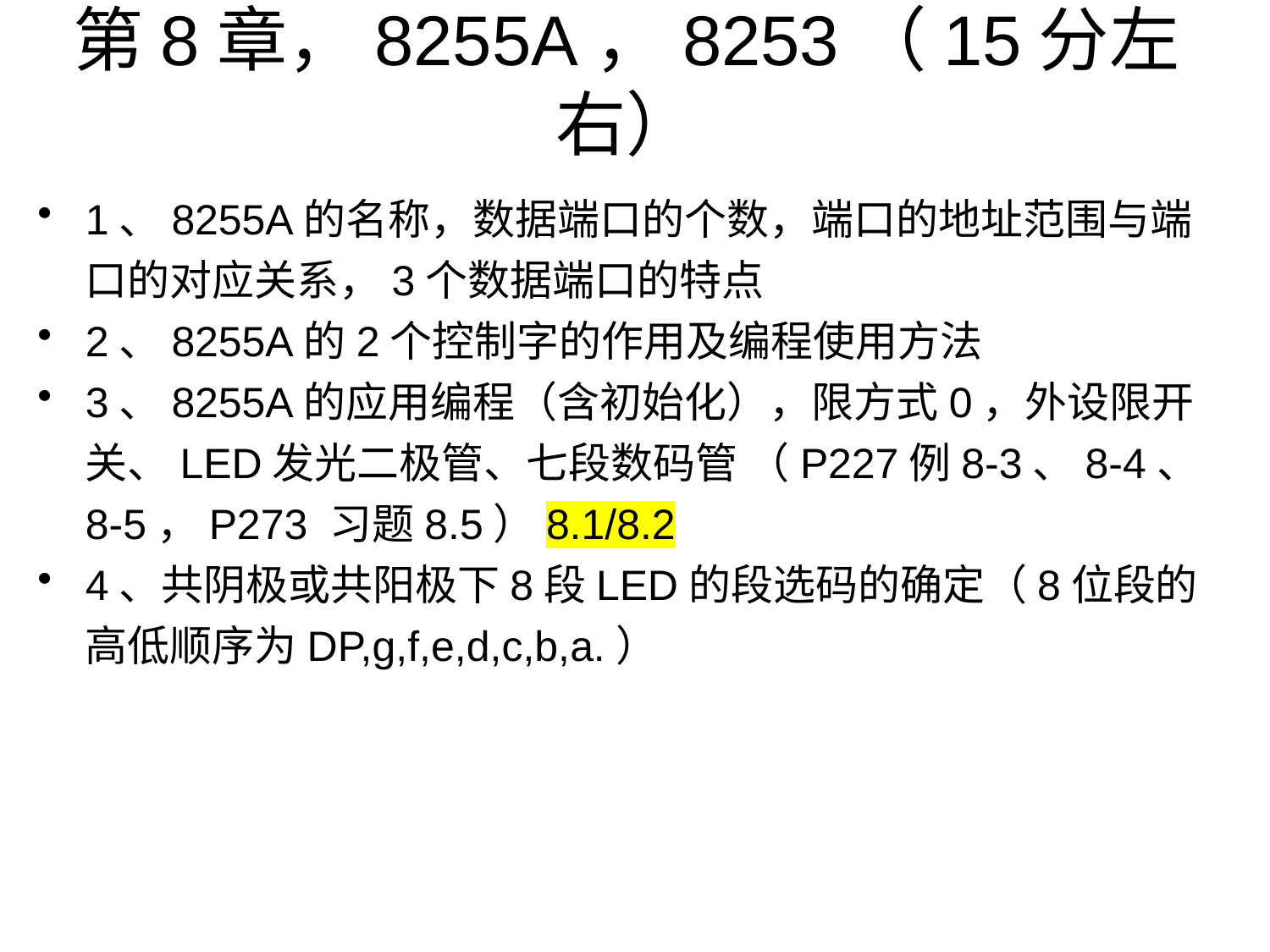

# 第8章，8255A，8253（15分左右）
1、8255A的名称，数据端口的个数，端口的地址范围与端口的对应关系，3个数据端口的特点
2、8255A的2个控制字的作用及编程使用方法
3、8255A的应用编程（含初始化），限方式0，外设限开关、LED发光二极管、七段数码管 （P227例8-3、8-4、8-5，P273 习题8.5）8.1/8.2
4、共阴极或共阳极下8段LED的段选码的确定（8位段的高低顺序为DP,g,f,e,d,c,b,a.）